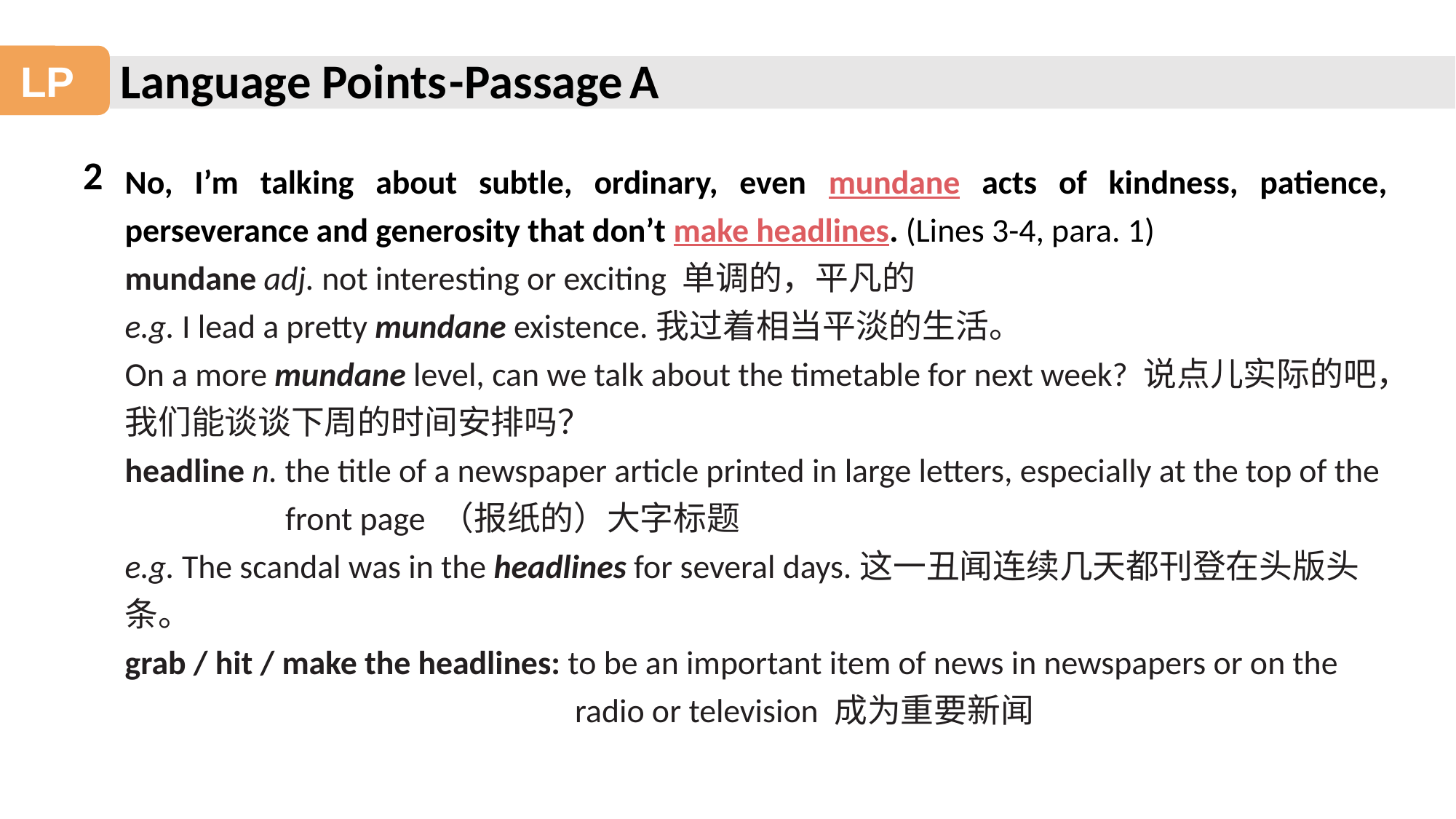

Language Points
-Passage A
LP

2
No, I’m talking about subtle, ordinary, even mundane acts of kindness, patience, perseverance and generosity that don’t make headlines. (Lines 3-4, para. 1)
mundane adj. not interesting or exciting 单调的，平凡的
e.g. I lead a pretty mundane existence.我过着相当平淡的生活。
On a more mundane level, can we talk about the timetable for next week? 说点儿实际的吧，我们能谈谈下周的时间安排吗？
headline n. the title of a newspaper article printed in large letters, especially at the top of the front page （报纸的）大字标题
e.g. The scandal was in the headlines for several days.这一丑闻连续几天都刊登在头版头条。
grab / hit / make the headlines: to be an important item of news in newspapers or on the radio or television 成为重要新闻